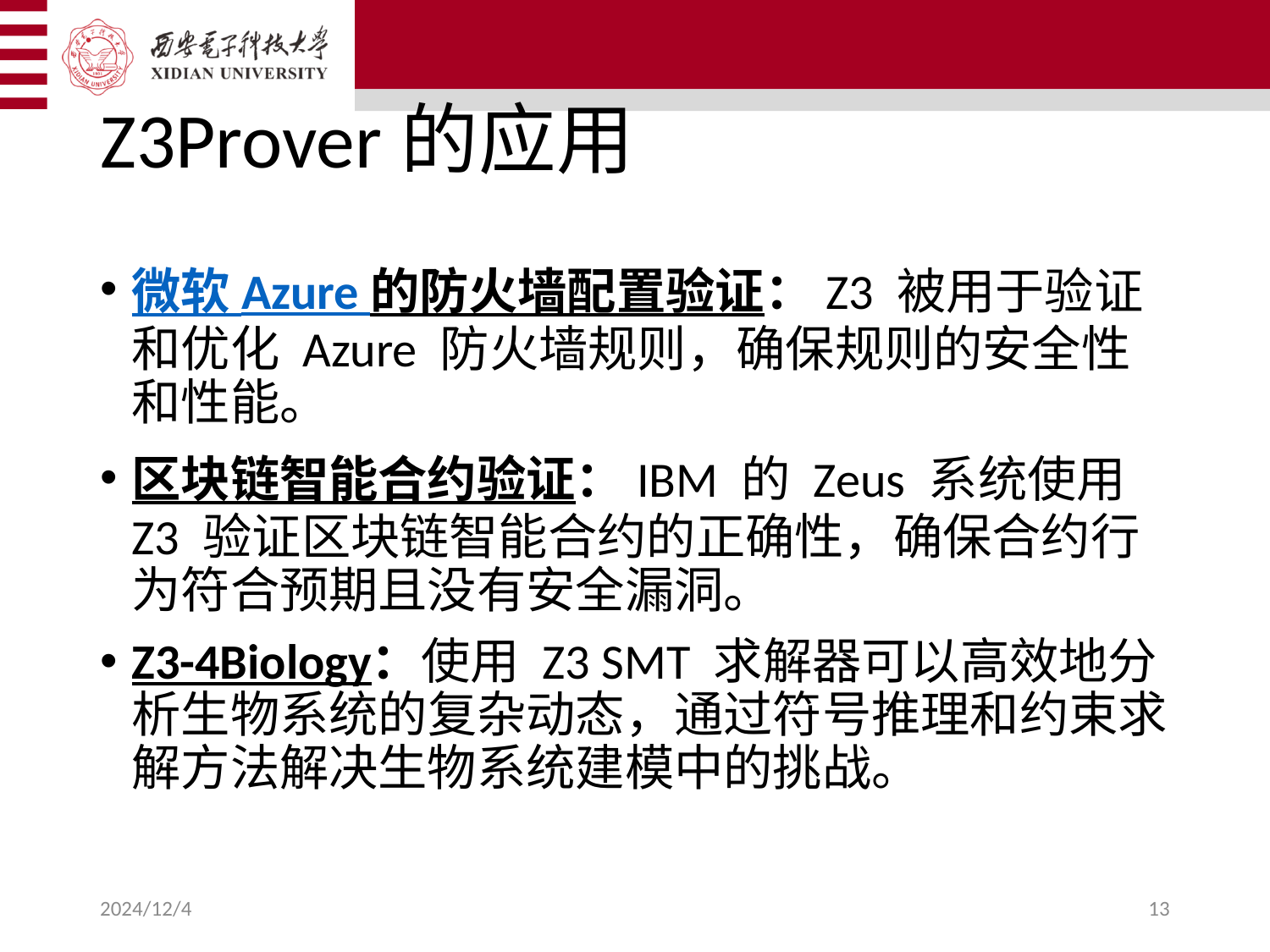

# Z3Prover的应用
微软 Azure 的防火墙配置验证：Z3 被用于验证和优化 Azure 防火墙规则，确保规则的安全性和性能。
区块链智能合约验证：IBM 的 Zeus 系统使用 Z3 验证区块链智能合约的正确性，确保合约行为符合预期且没有安全漏洞。
Z3-4Biology：使用 Z3 SMT 求解器可以高效地分析生物系统的复杂动态，通过符号推理和约束求解方法解决生物系统建模中的挑战。
2024/12/4

13